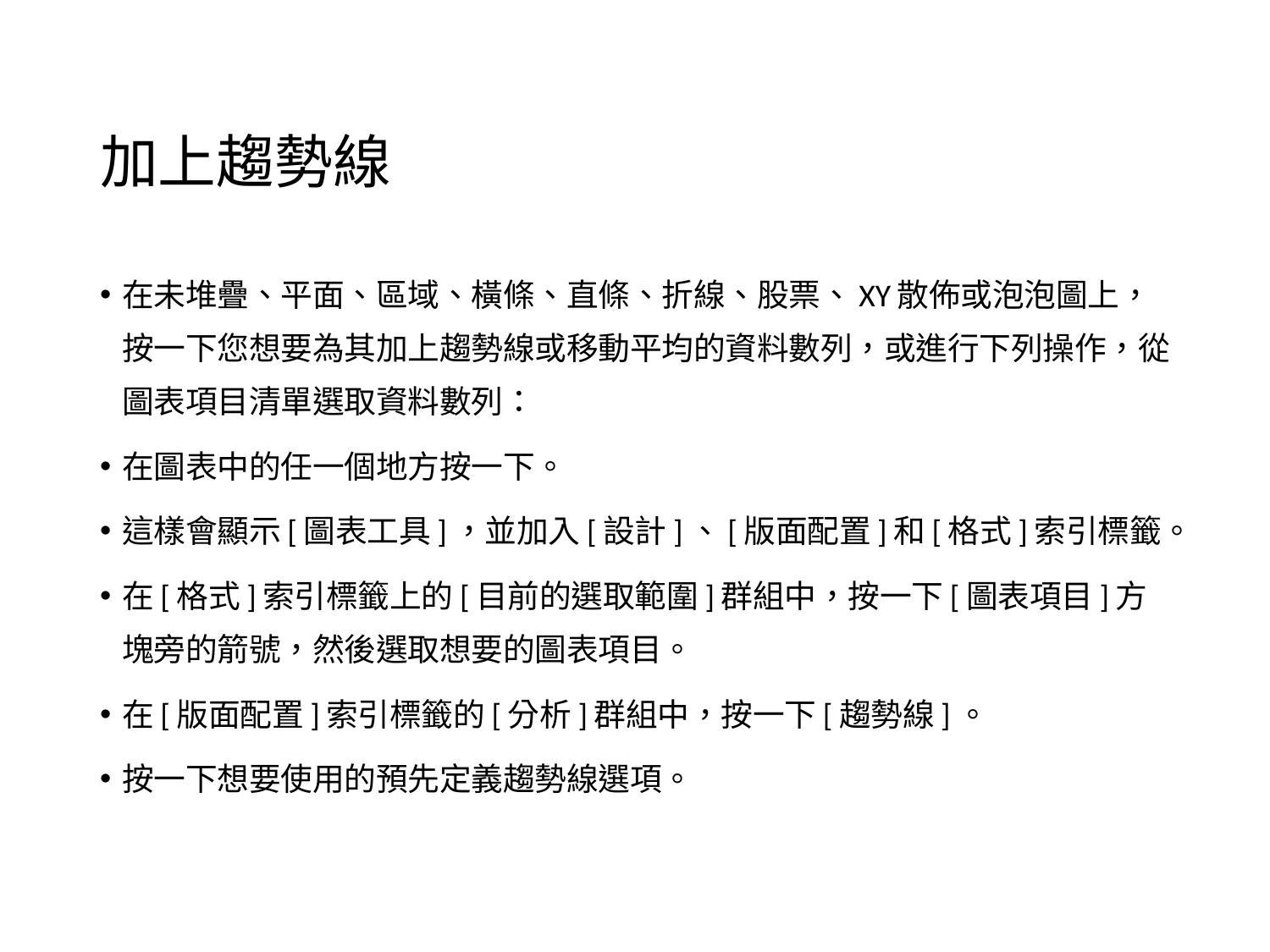

# 加上趨勢線
在未堆疊、平面、區域、橫條、直條、折線、股票、XY散佈或泡泡圖上，按一下您想要為其加上趨勢線或移動平均的資料數列，或進行下列操作，從圖表項目清單選取資料數列：
在圖表中的任一個地方按一下。
這樣會顯示[圖表工具]，並加入[設計]、[版面配置]和[格式]索引標籤。
在[格式]索引標籤上的[目前的選取範圍]群組中，按一下[圖表項目]方塊旁的箭號，然後選取想要的圖表項目。
在[版面配置]索引標籤的[分析]群組中，按一下[趨勢線]。
按一下想要使用的預先定義趨勢線選項。